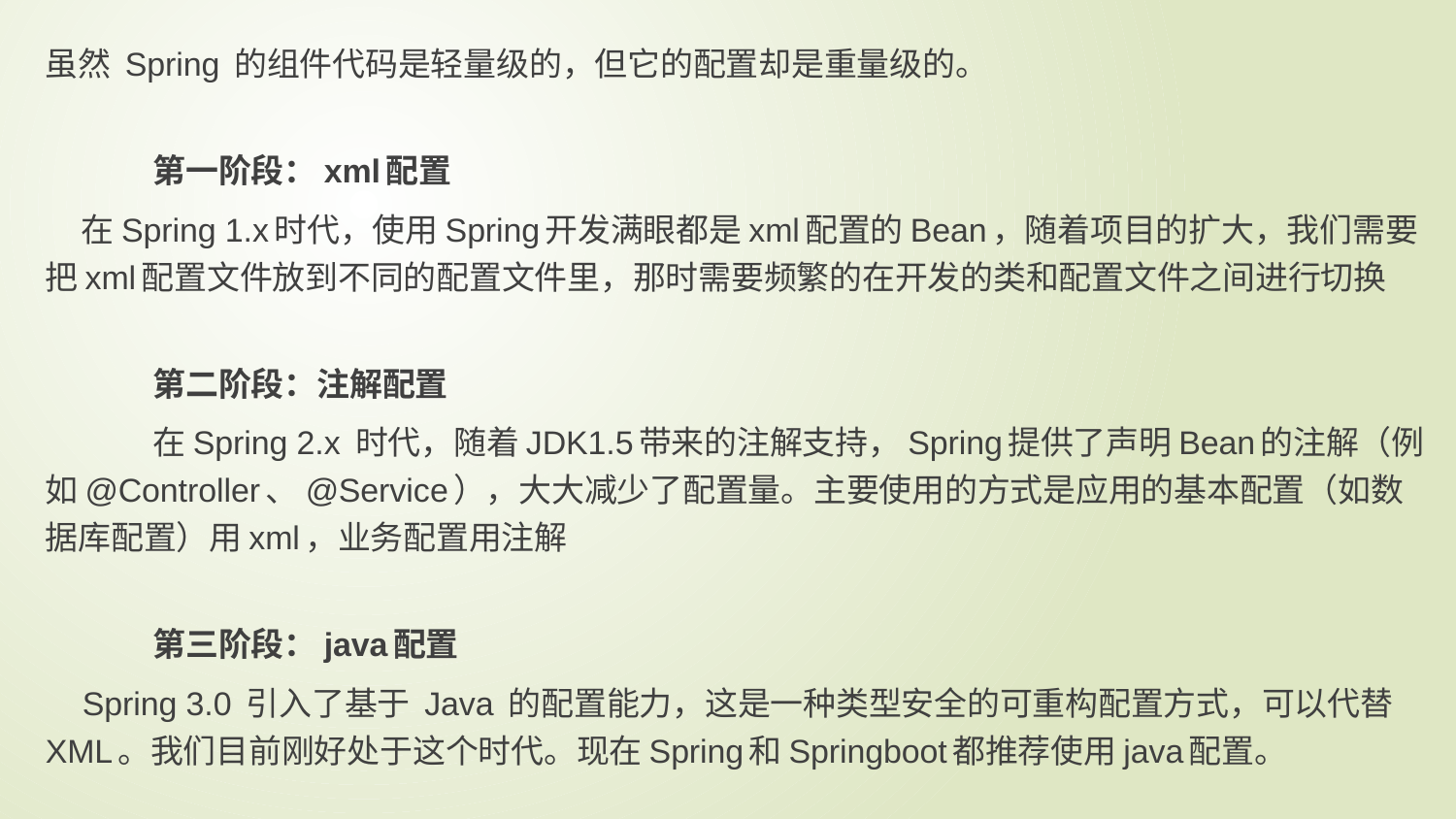

虽然 Spring 的组件代码是轻量级的，但它的配置却是重量级的。

	第一阶段：xml配置
    在Spring 1.x时代，使用Spring开发满眼都是xml配置的Bean，随着项目的扩大，我们需要把xml配置文件放到不同的配置文件里，那时需要频繁的在开发的类和配置文件之间进行切换

	第二阶段：注解配置
	在Spring 2.x 时代，随着JDK1.5带来的注解支持，Spring提供了声明Bean的注解（例如@Controller、@Service），大大减少了配置量。主要使用的方式是应用的基本配置（如数据库配置）用xml，业务配置用注解

	第三阶段：java配置
    Spring 3.0 引入了基于 Java 的配置能力，这是一种类型安全的可重构配置方式，可以代替 XML。我们目前刚好处于这个时代。现在Spring和Springboot都推荐使用java配置。